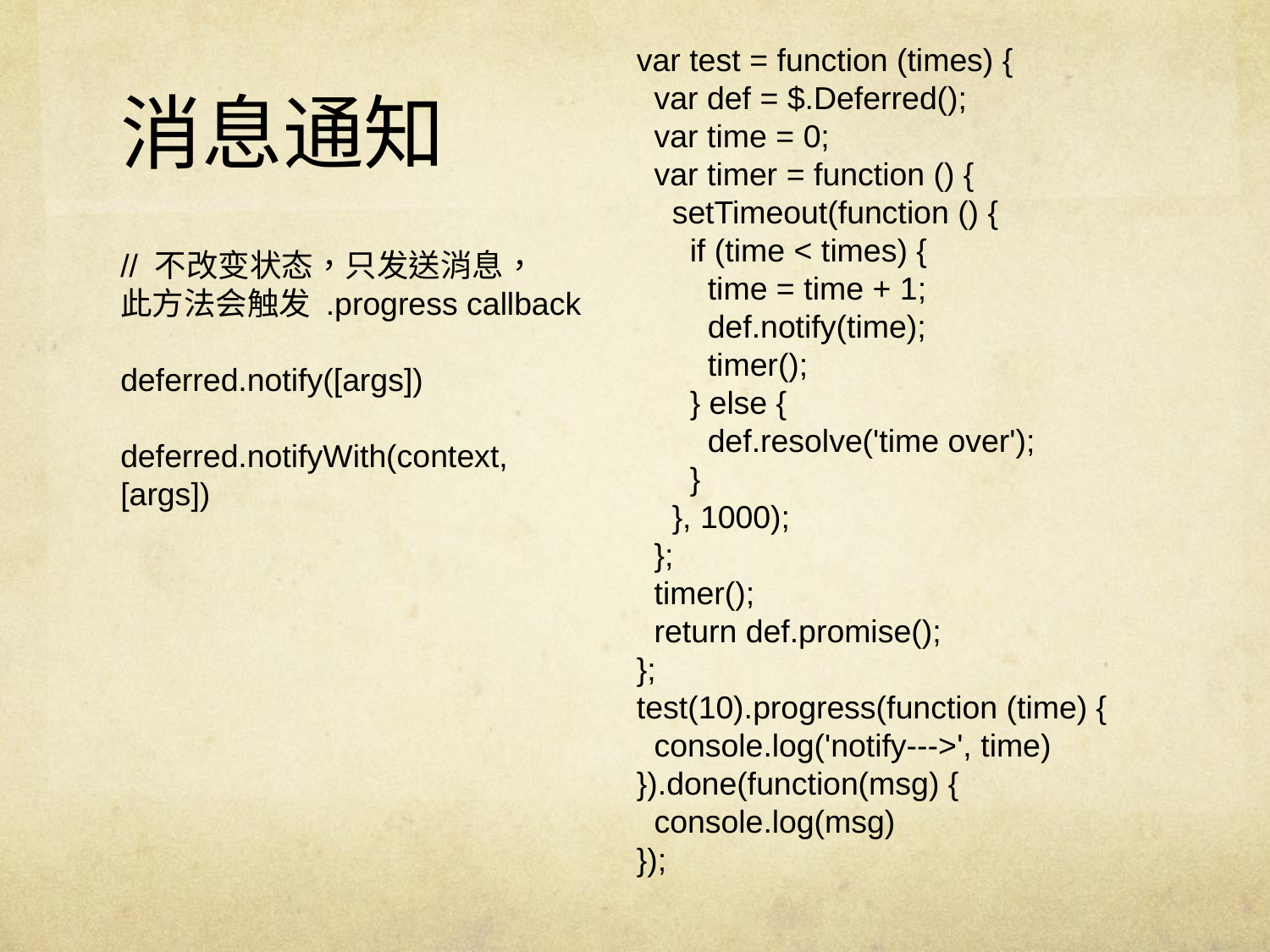

var test = function (times) {
  var def = $.Deferred();
  var time = 0;
  var timer = function () {
    setTimeout(function () {
      if (time < times) {
        time = time + 1;
        def.notify(time);
        timer();
      } else {
        def.resolve('time over');
      }
    }, 1000);
  };
  timer();
  return def.promise();
};
test(10).progress(function (time) {
  console.log('notify--->', time)
}).done(function(msg) {
  console.log(msg)
});
# 消息通知
// 不改变状态，只发送消息，
此方法会触发 .progress callback

deferred.notify([args])

deferred.notifyWith(context, [args])